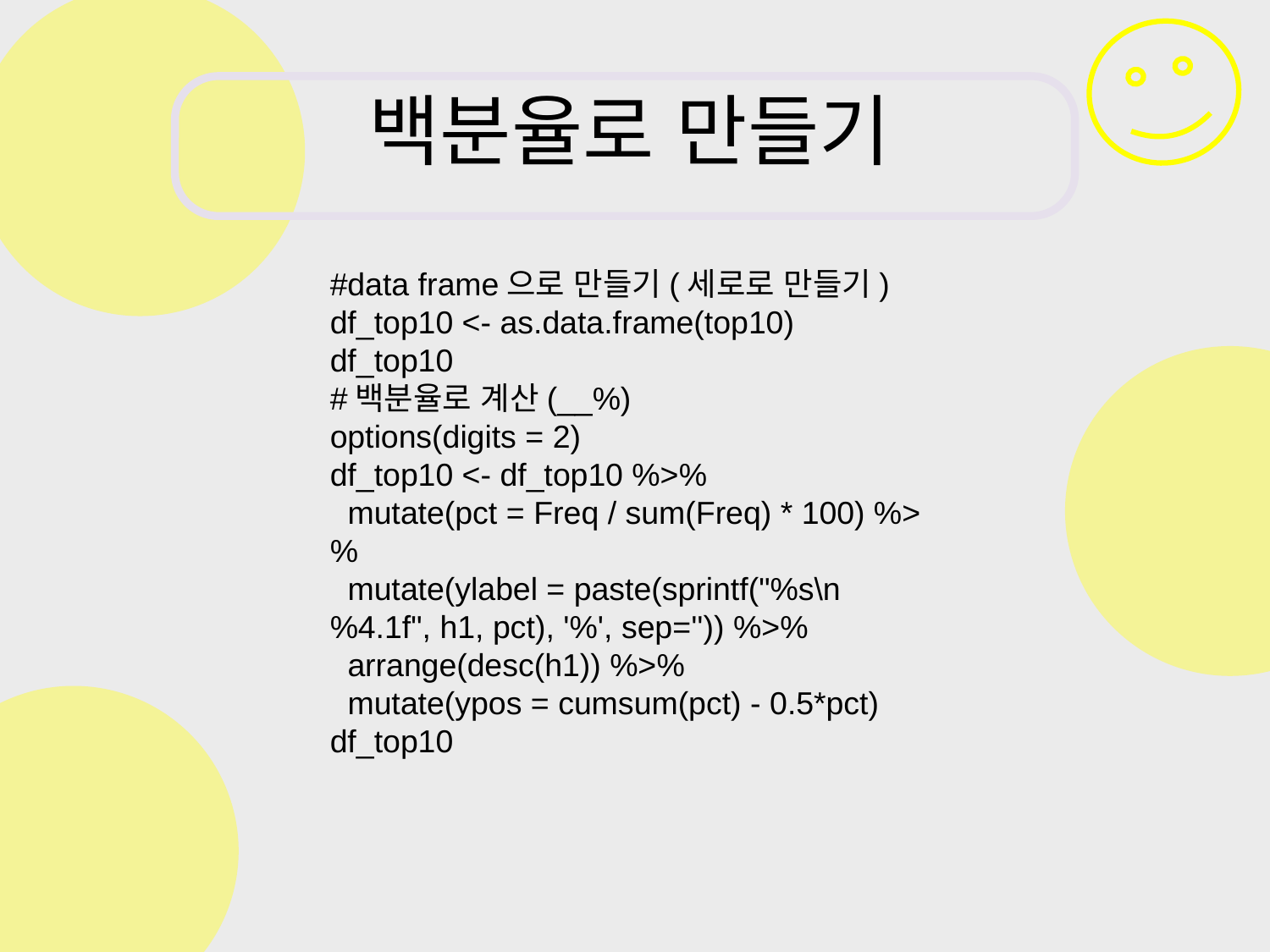

# 백분율로 만들기
#data frame으로 만들기(세로로 만들기)
df_top10 <- as.data.frame(top10)
df_top10
#백분율로 계산(__%)
options(digits = 2)
df_top10 <- df_top10 %>%
  mutate(pct = Freq / sum(Freq) * 100) %>%
  mutate(ylabel = paste(sprintf("%s\n%4.1f", h1, pct), '%', sep='')) %>%
  arrange(desc(h1)) %>%
  mutate(ypos = cumsum(pct) - 0.5*pct)
df_top10